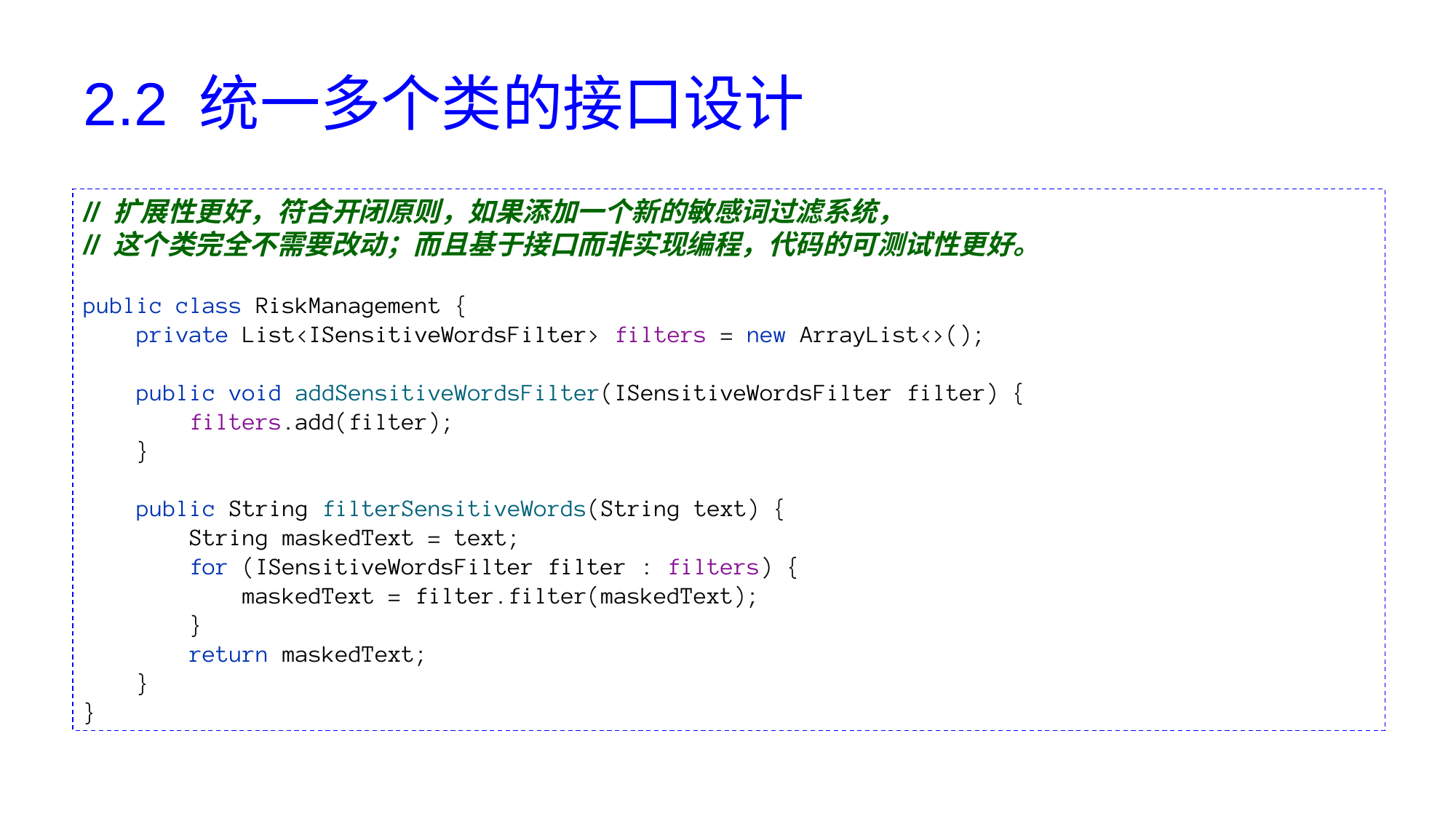

# 2.2 统一多个类的接口设计
// 扩展性更好，符合开闭原则，如果添加一个新的敏感词过滤系统，
// 这个类完全不需要改动；而且基于接口而非实现编程，代码的可测试性更好。
public class RiskManagement {
    private List<ISensitiveWordsFilter> filters = new ArrayList<>();
    public void addSensitiveWordsFilter(ISensitiveWordsFilter filter) {
        filters.add(filter);
    }
    public String filterSensitiveWords(String text) {
        String maskedText = text;
        for (ISensitiveWordsFilter filter : filters) {
            maskedText = filter.filter(maskedText);
        }
        return maskedText;
    }
}
28